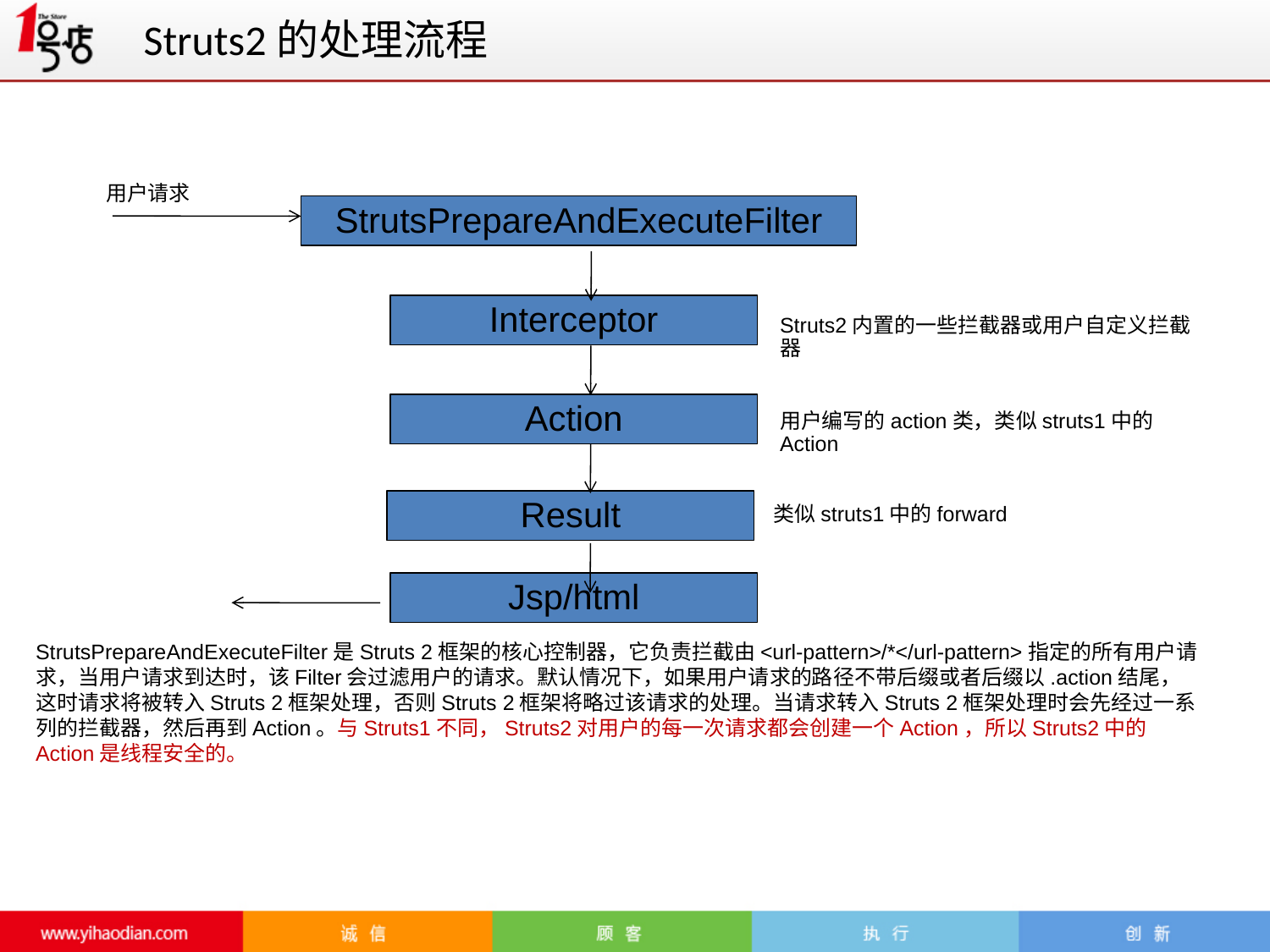

# Struts2的处理流程
用户请求
StrutsPrepareAndExecuteFilter
Interceptor
Struts2内置的一些拦截器或用户自定义拦截器
Action
用户编写的action类，类似struts1中的Action
Result
类似struts1中的forward
Jsp/html
StrutsPrepareAndExecuteFilter是Struts 2框架的核心控制器，它负责拦截由<url-pattern>/*</url-pattern>指定的所有用户请求，当用户请求到达时，该Filter会过滤用户的请求。默认情况下，如果用户请求的路径不带后缀或者后缀以.action结尾，这时请求将被转入Struts 2框架处理，否则Struts 2框架将略过该请求的处理。当请求转入Struts 2框架处理时会先经过一系列的拦截器，然后再到Action。与Struts1不同，Struts2对用户的每一次请求都会创建一个Action，所以Struts2中的Action是线程安全的。